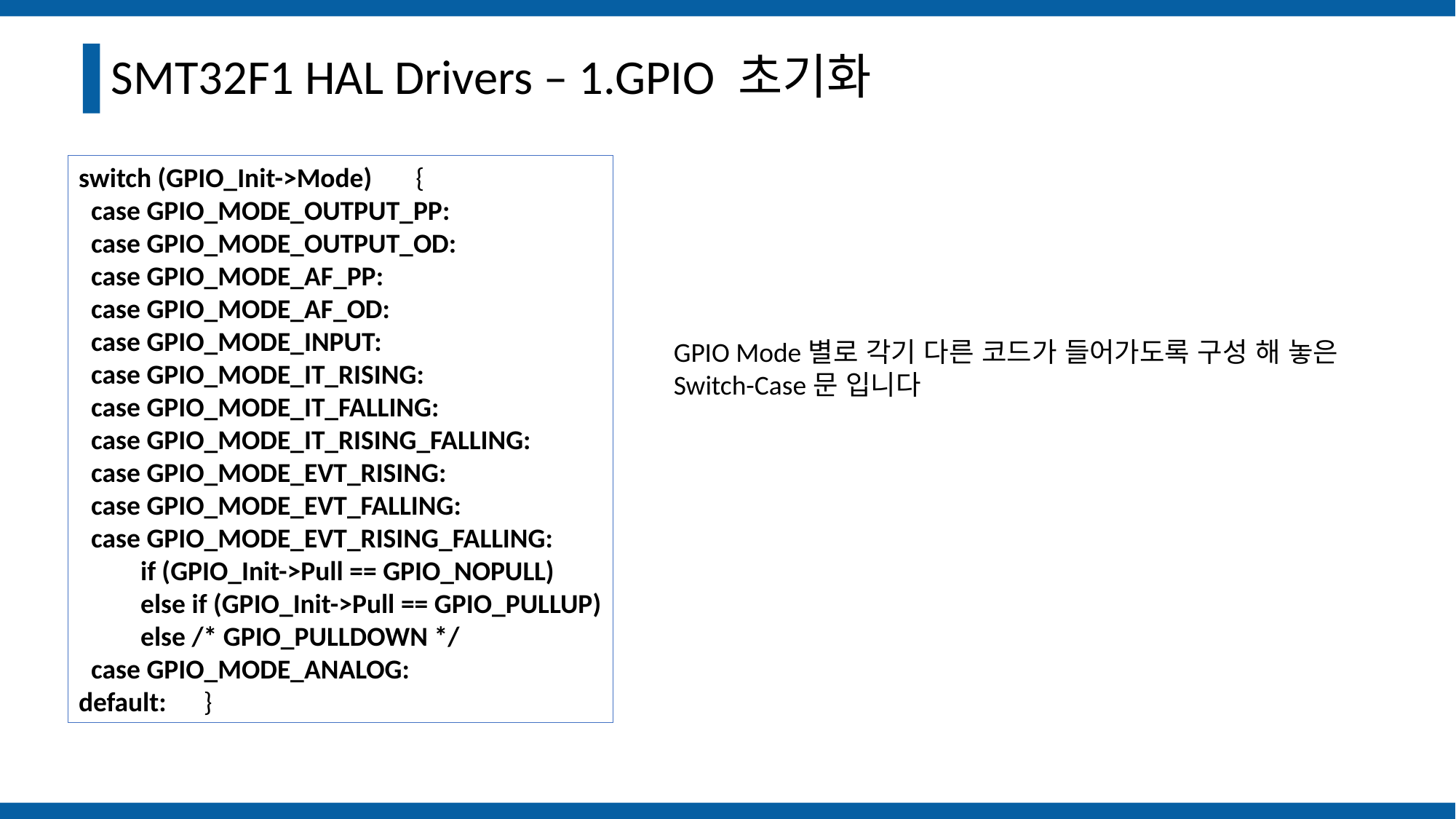

# SMT32F1 HAL Drivers – 1.GPIO 초기화
switch (GPIO_Init->Mode)       {
  case GPIO_MODE_OUTPUT_PP:
  case GPIO_MODE_OUTPUT_OD:
  case GPIO_MODE_AF_PP:
  case GPIO_MODE_AF_OD:
  case GPIO_MODE_INPUT:
  case GPIO_MODE_IT_RISING:
  case GPIO_MODE_IT_FALLING:
  case GPIO_MODE_IT_RISING_FALLING:
  case GPIO_MODE_EVT_RISING:
  case GPIO_MODE_EVT_FALLING:
  case GPIO_MODE_EVT_RISING_FALLING:
          if (GPIO_Init->Pull == GPIO_NOPULL)
          else if (GPIO_Init->Pull == GPIO_PULLUP)
          else /* GPIO_PULLDOWN */
  case GPIO_MODE_ANALOG:
default:      }
GPIO Mode별로 각기 다른 코드가 들어가도록 구성 해 놓은
Switch-Case문 입니다